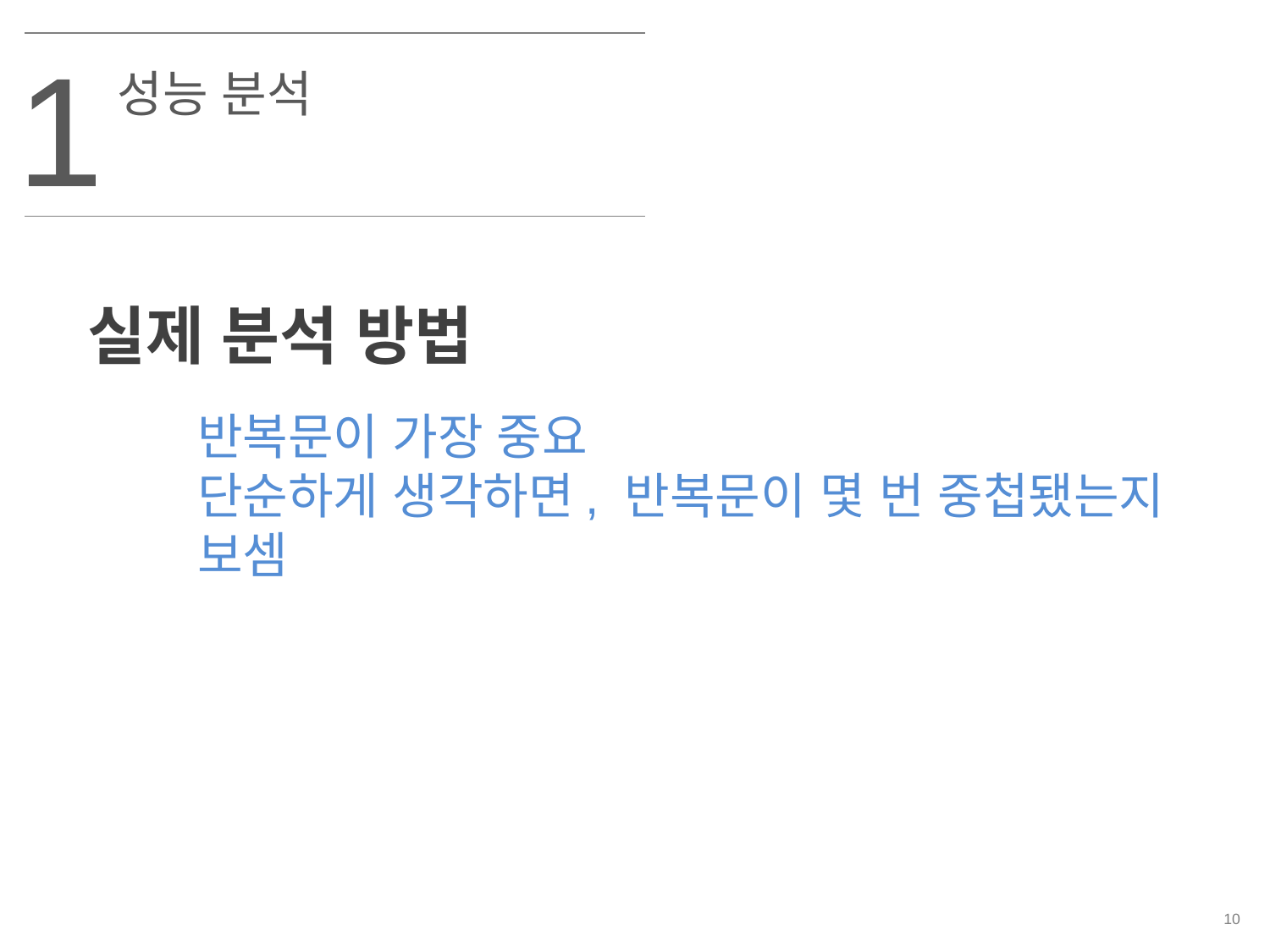

1
성능 분석
실제 분석 방법
반복문이 가장 중요
단순하게 생각하면, 반복문이 몇 번 중첩됐는지 보셈